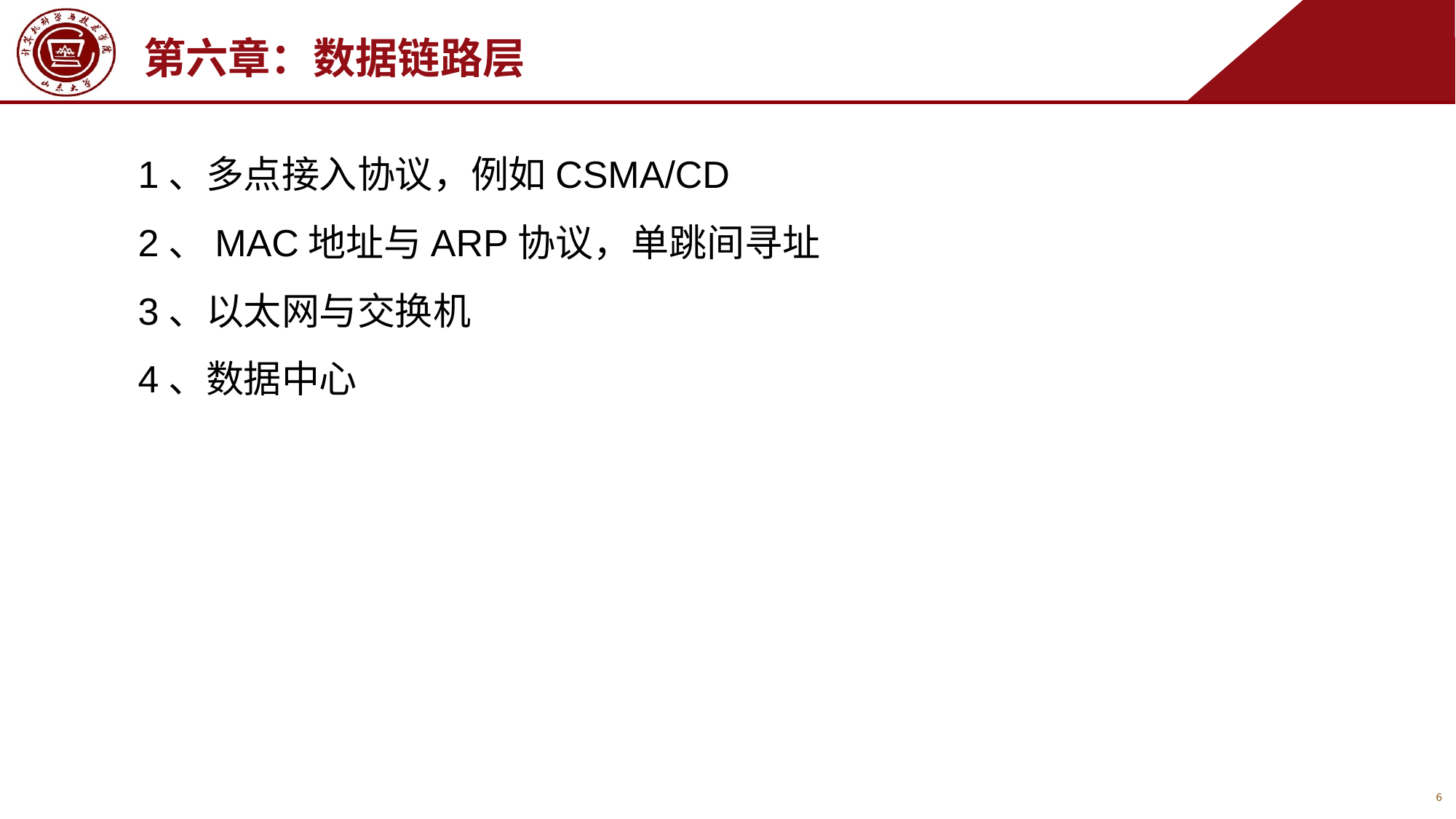

第六章：数据链路层
1、多点接入协议，例如CSMA/CD
2、MAC地址与ARP协议，单跳间寻址
3、以太网与交换机
4、数据中心